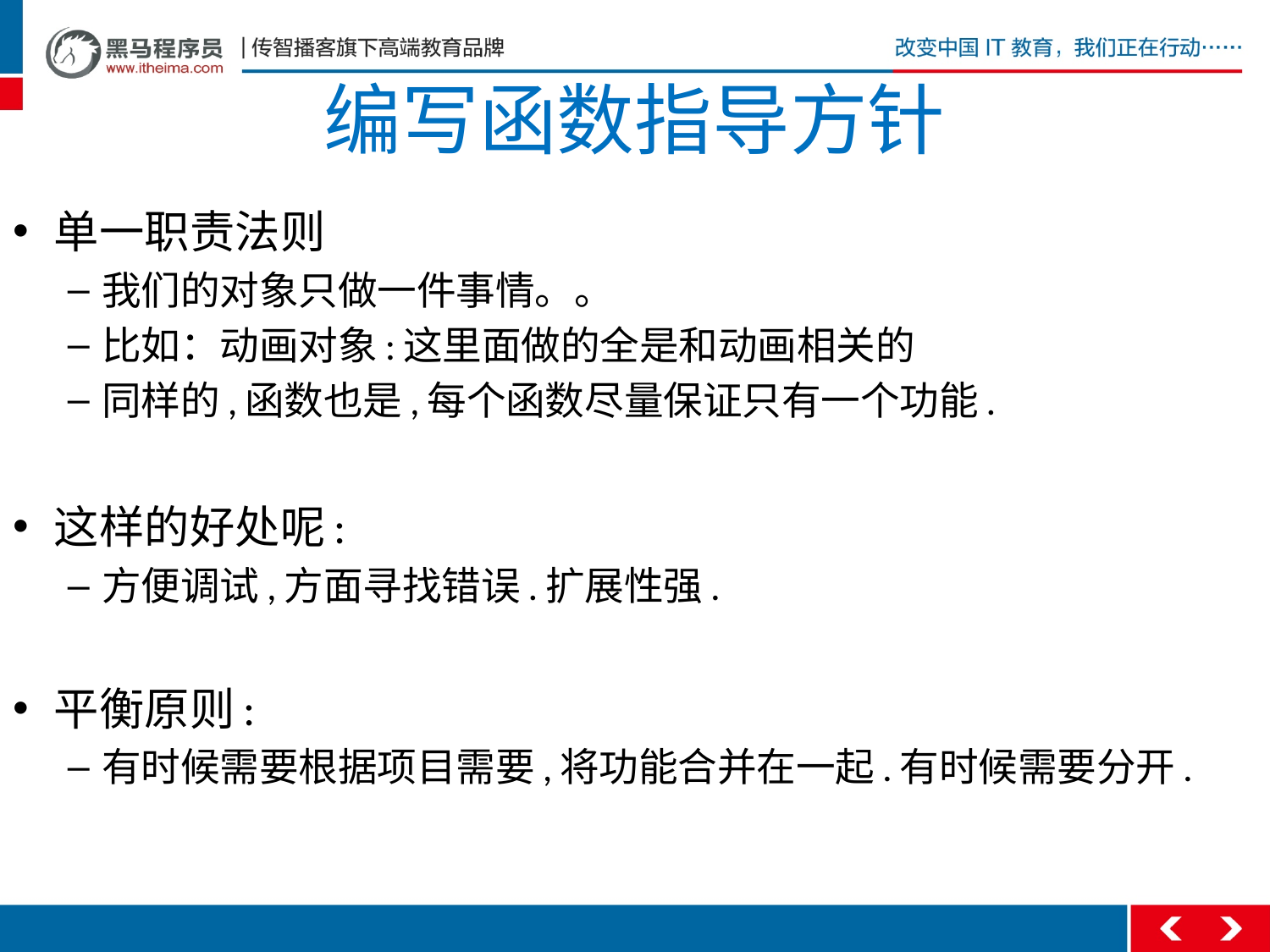

# 编写函数指导方针
单一职责法则
我们的对象只做一件事情。。
比如：动画对象:这里面做的全是和动画相关的
同样的,函数也是,每个函数尽量保证只有一个功能.

这样的好处呢:
方便调试,方面寻找错误.扩展性强.

平衡原则:
有时候需要根据项目需要,将功能合并在一起.有时候需要分开.